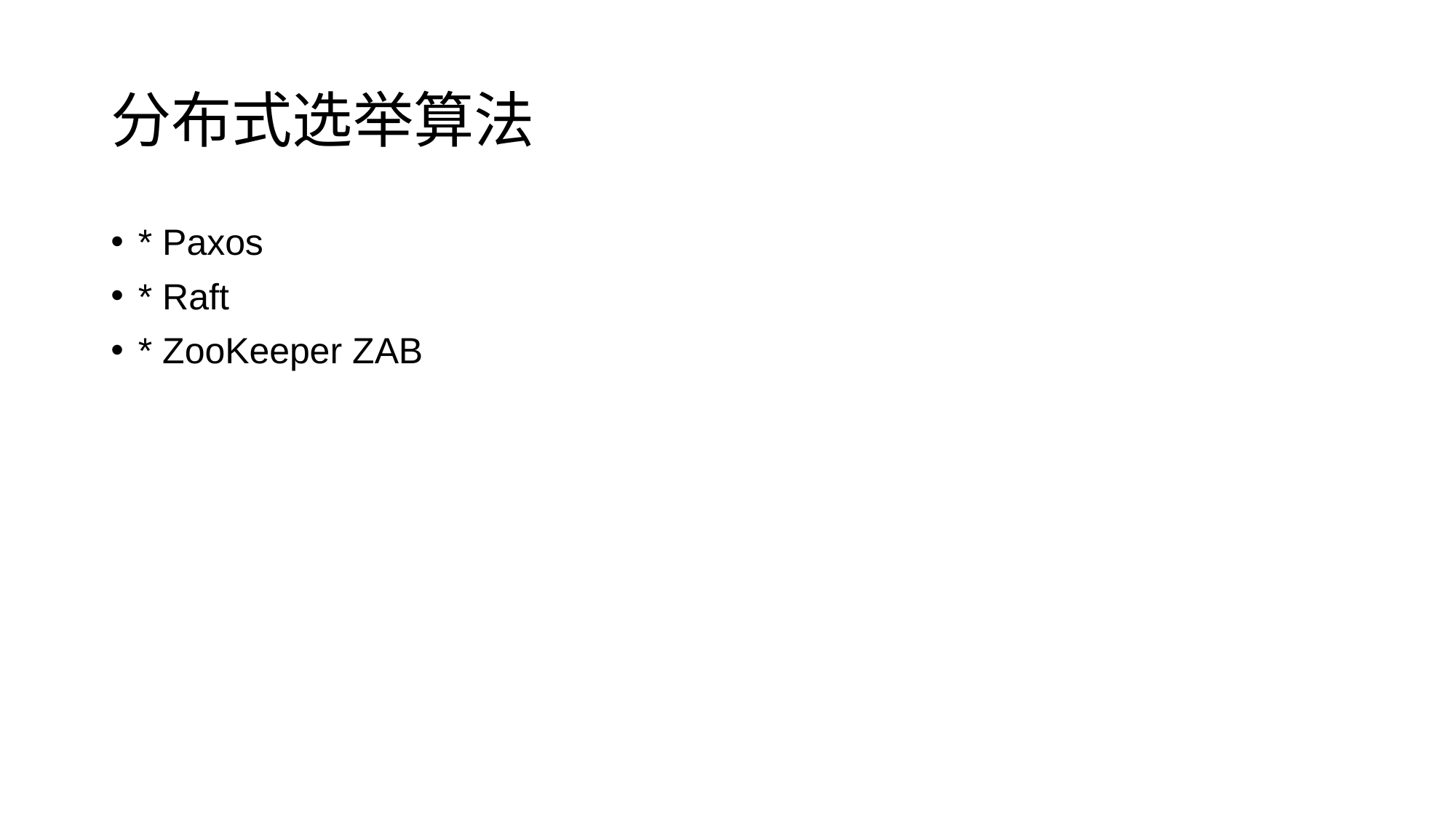

# 分布式选举算法
* Paxos
* Raft
* ZooKeeper ZAB